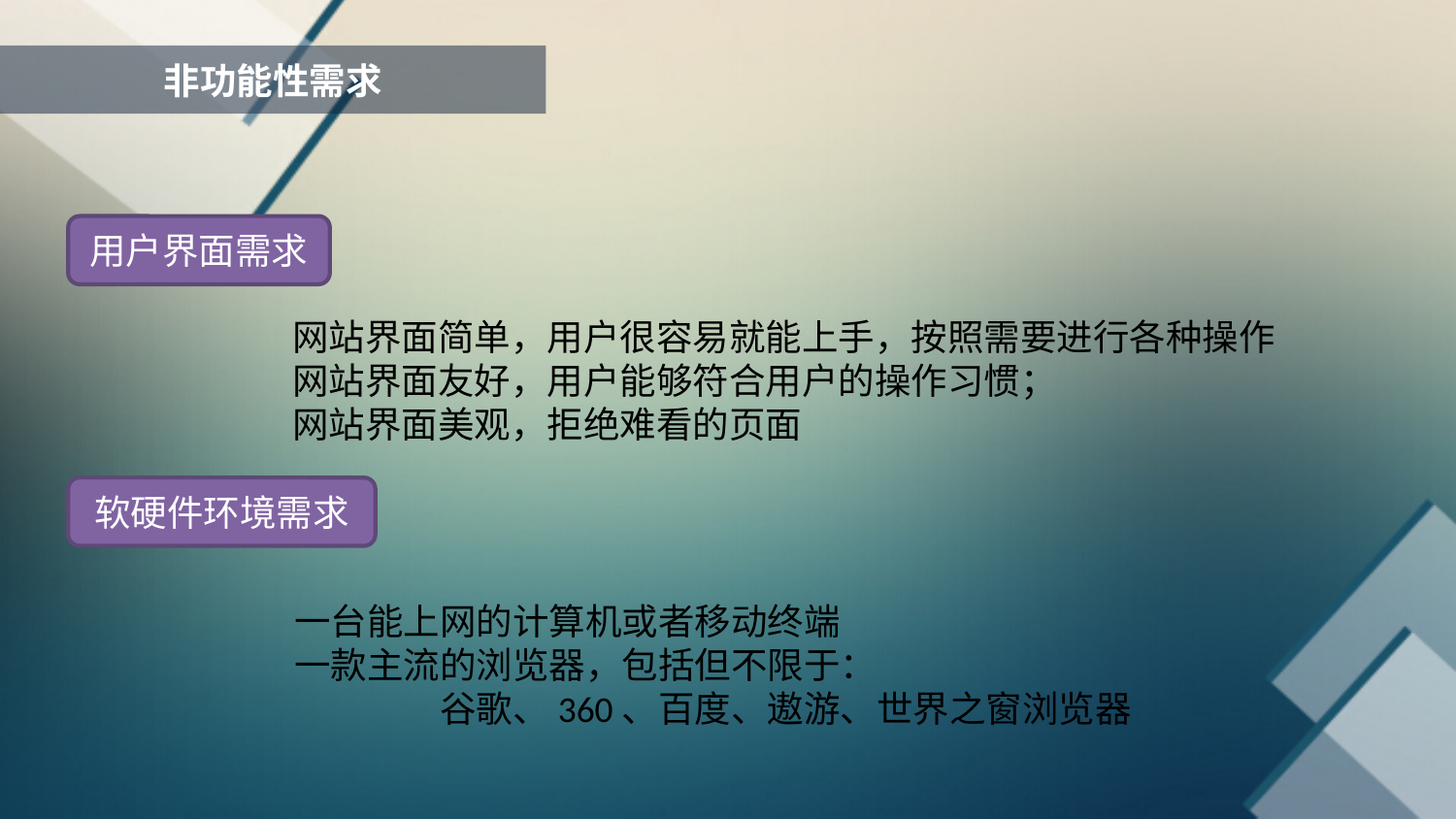

非功能性需求

用户界面需求
网站界面简单，用户很容易就能上手，按照需要进行各种操作
网站界面友好，用户能够符合用户的操作习惯；
网站界面美观，拒绝难看的页面

软硬件环境需求
一台能上网的计算机或者移动终端
一款主流的浏览器，包括但不限于：
	谷歌、360、百度、遨游、世界之窗浏览器